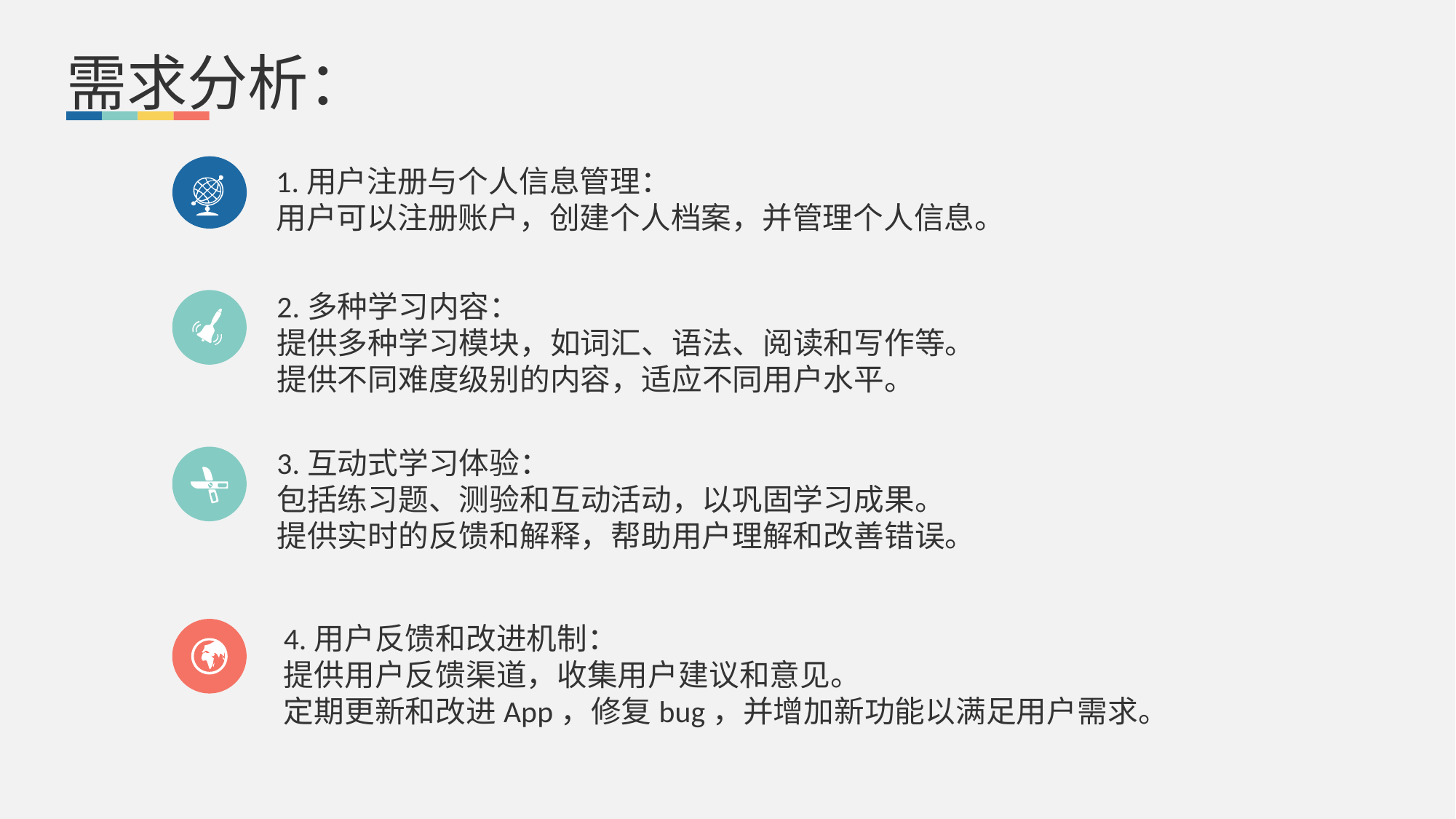

需求分析：

1.用户注册与个人信息管理：
用户可以注册账户，创建个人档案，并管理个人信息。

2.多种学习内容：
提供多种学习模块，如词汇、语法、阅读和写作等。
提供不同难度级别的内容，适应不同用户水平。

3.互动式学习体验：
包括练习题、测验和互动活动，以巩固学习成果。
提供实时的反馈和解释，帮助用户理解和改善错误。

4.用户反馈和改进机制：
提供用户反馈渠道，收集用户建议和意见。
定期更新和改进App，修复bug，并增加新功能以满足用户需求。